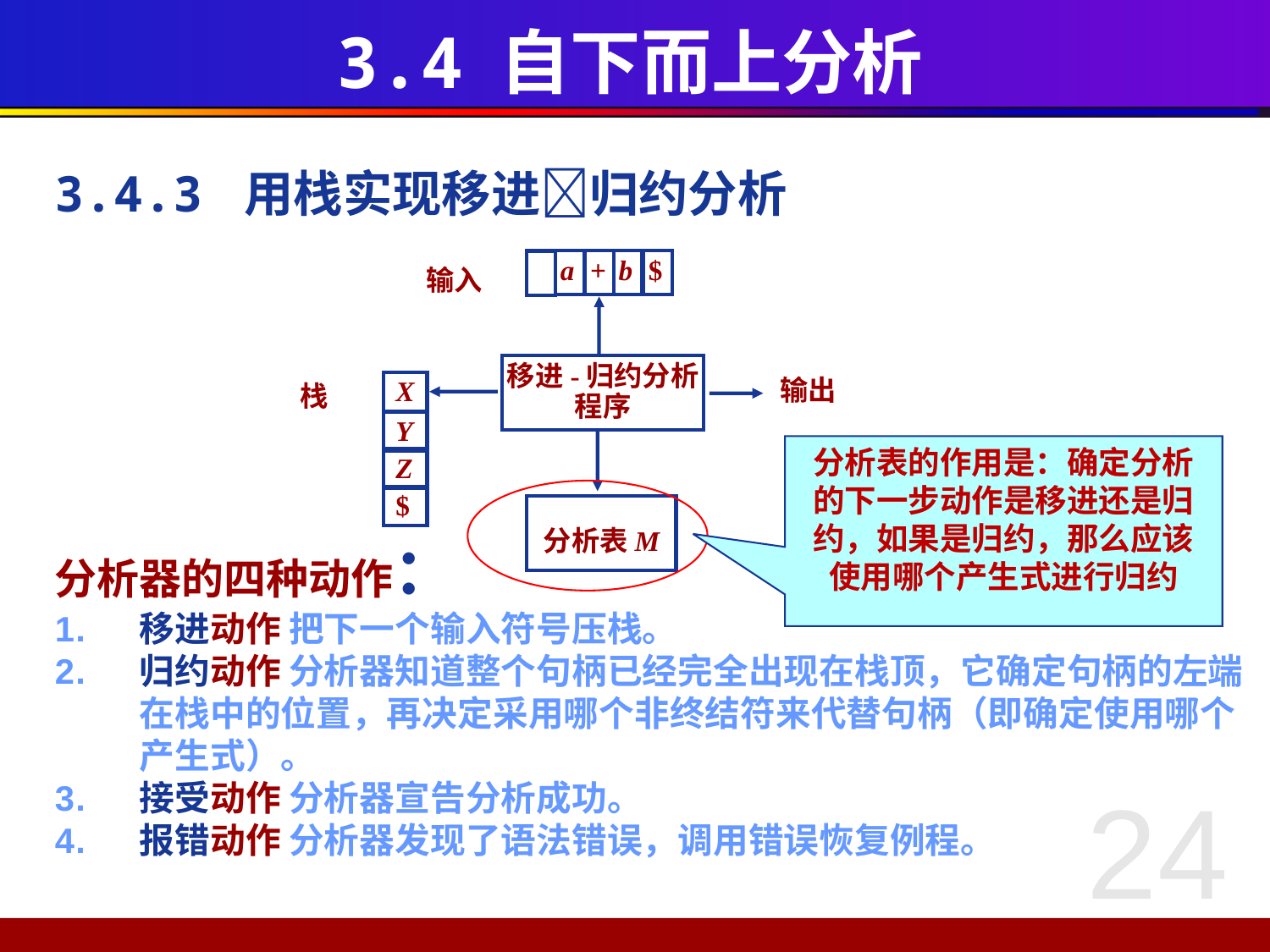

# 3.4 自下而上分析
3.4.3 用栈实现移进−归约分析

分析器的四种动作：
移进动作 把下一个输入符号压栈。
归约动作 分析器知道整个句柄已经完全出现在栈顶，它确定句柄的左端在栈中的位置，再决定采用哪个非终结符来代替句柄（即确定使用哪个产生式）。
接受动作 分析器宣告分析成功。
报错动作 分析器发现了语法错误，调用错误恢复例程。
a
+
b
$

输入

移进-归约分析程序
输出
栈
X
Y
Z
$

分析表M
分析表的作用是：确定分析的下一步动作是移进还是归约，如果是归约，那么应该使用哪个产生式进行归约